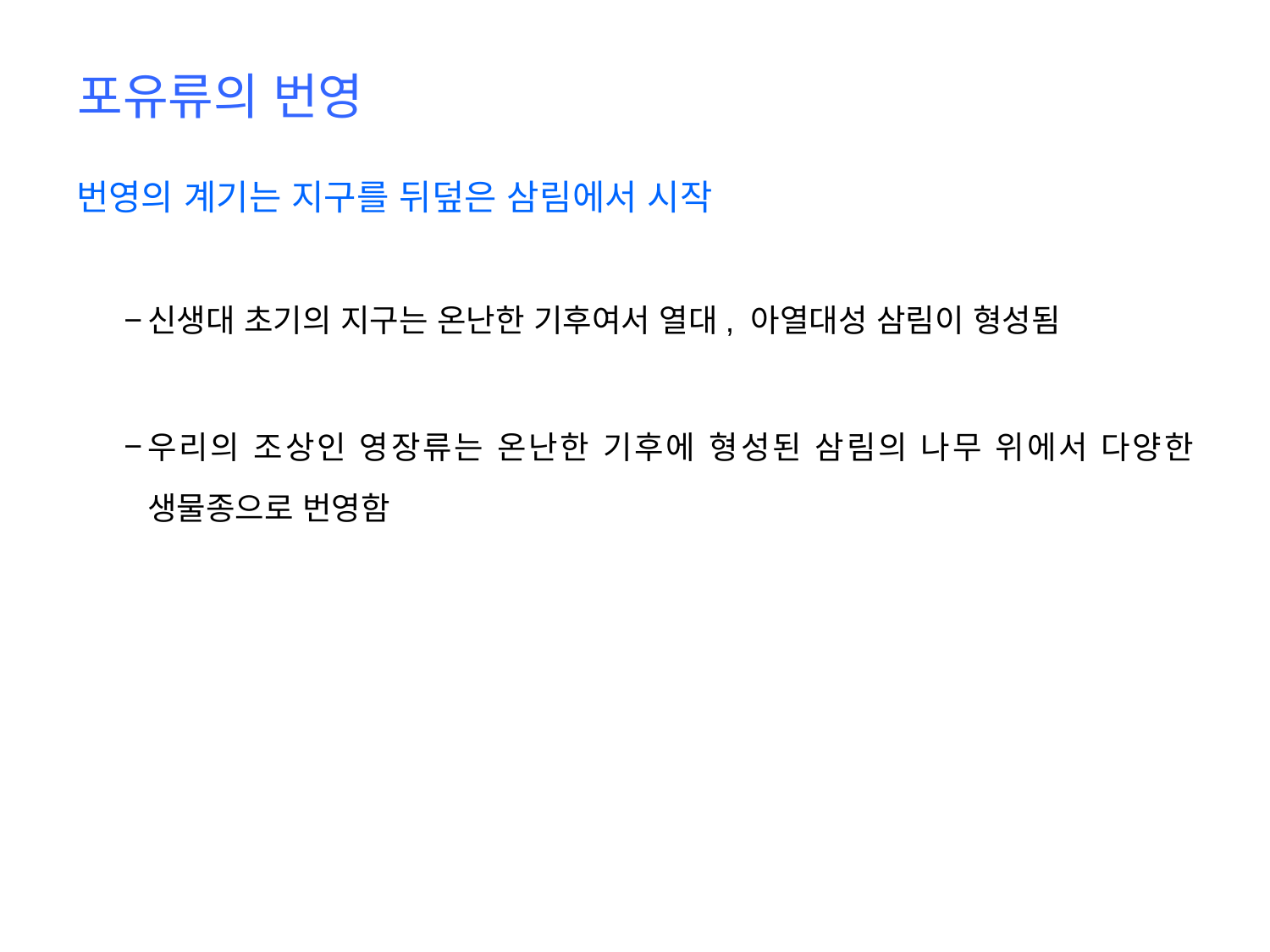

# 포유류의 번영
번영의 계기는 지구를 뒤덮은 삼림에서 시작

신생대 초기의 지구는 온난한 기후여서 열대, 아열대성 삼림이 형성됨

우리의 조상인 영장류는 온난한 기후에 형성된 삼림의 나무 위에서 다양한 생물종으로 번영함